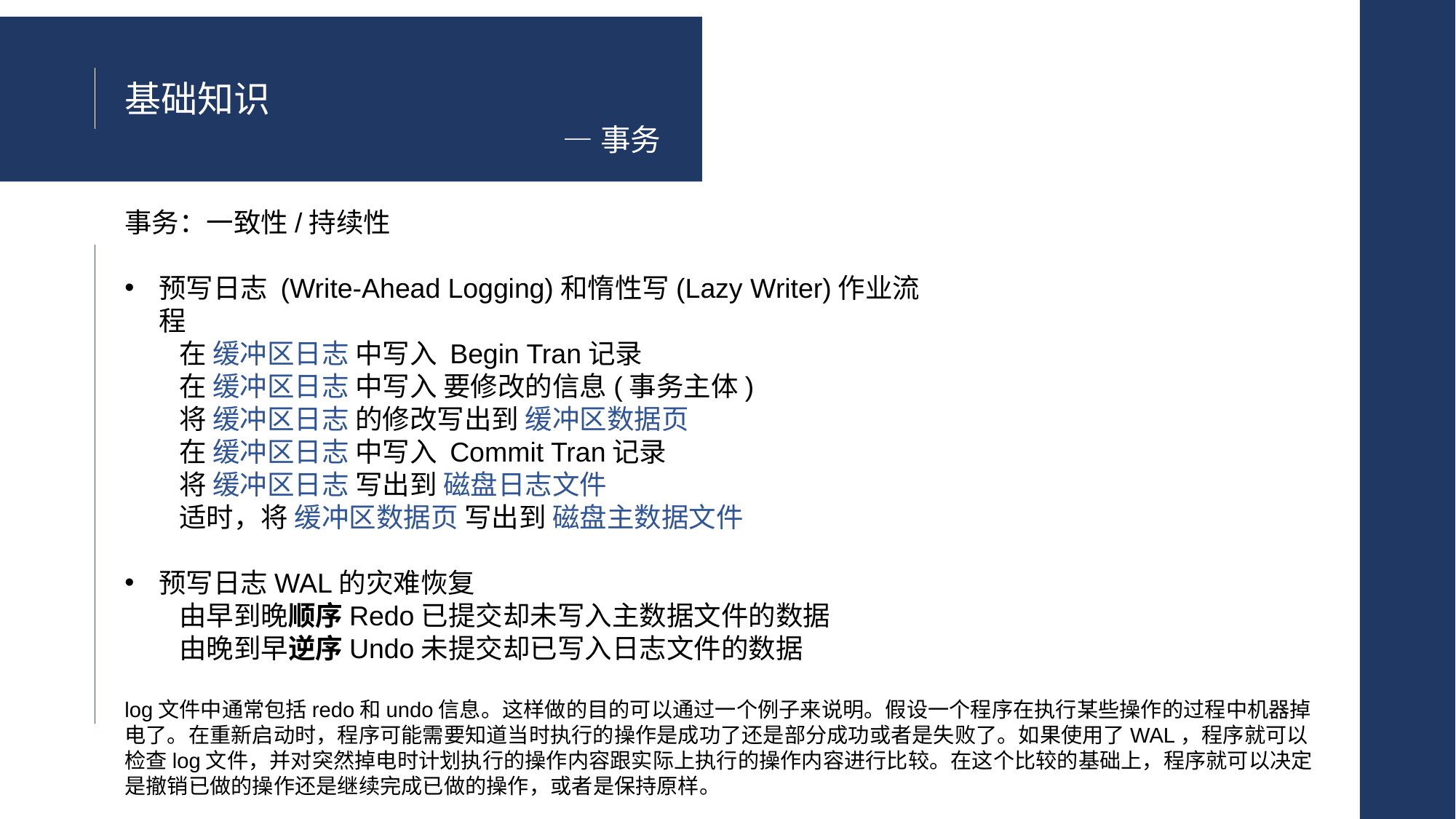

基础知识
—事务

事务：一致性/持续性

预写日志 (Write-Ahead Logging)和惰性写(Lazy Writer)作业流程
在 缓冲区日志 中写入 Begin Tran记录
在 缓冲区日志 中写入 要修改的信息(事务主体)
将 缓冲区日志 的修改写出到 缓冲区数据页
在 缓冲区日志 中写入 Commit Tran记录
将 缓冲区日志 写出到 磁盘日志文件
适时，将 缓冲区数据页 写出到 磁盘主数据文件

预写日志WAL的灾难恢复
由早到晚顺序Redo已提交却未写入主数据文件的数据
由晚到早逆序Undo未提交却已写入日志文件的数据
log文件中通常包括redo和undo信息。这样做的目的可以通过一个例子来说明。假设一个程序在执行某些操作的过程中机器掉电了。在重新启动时，程序可能需要知道当时执行的操作是成功了还是部分成功或者是失败了。如果使用了WAL，程序就可以检查log文件，并对突然掉电时计划执行的操作内容跟实际上执行的操作内容进行比较。在这个比较的基础上，程序就可以决定是撤销已做的操作还是继续完成已做的操作，或者是保持原样。